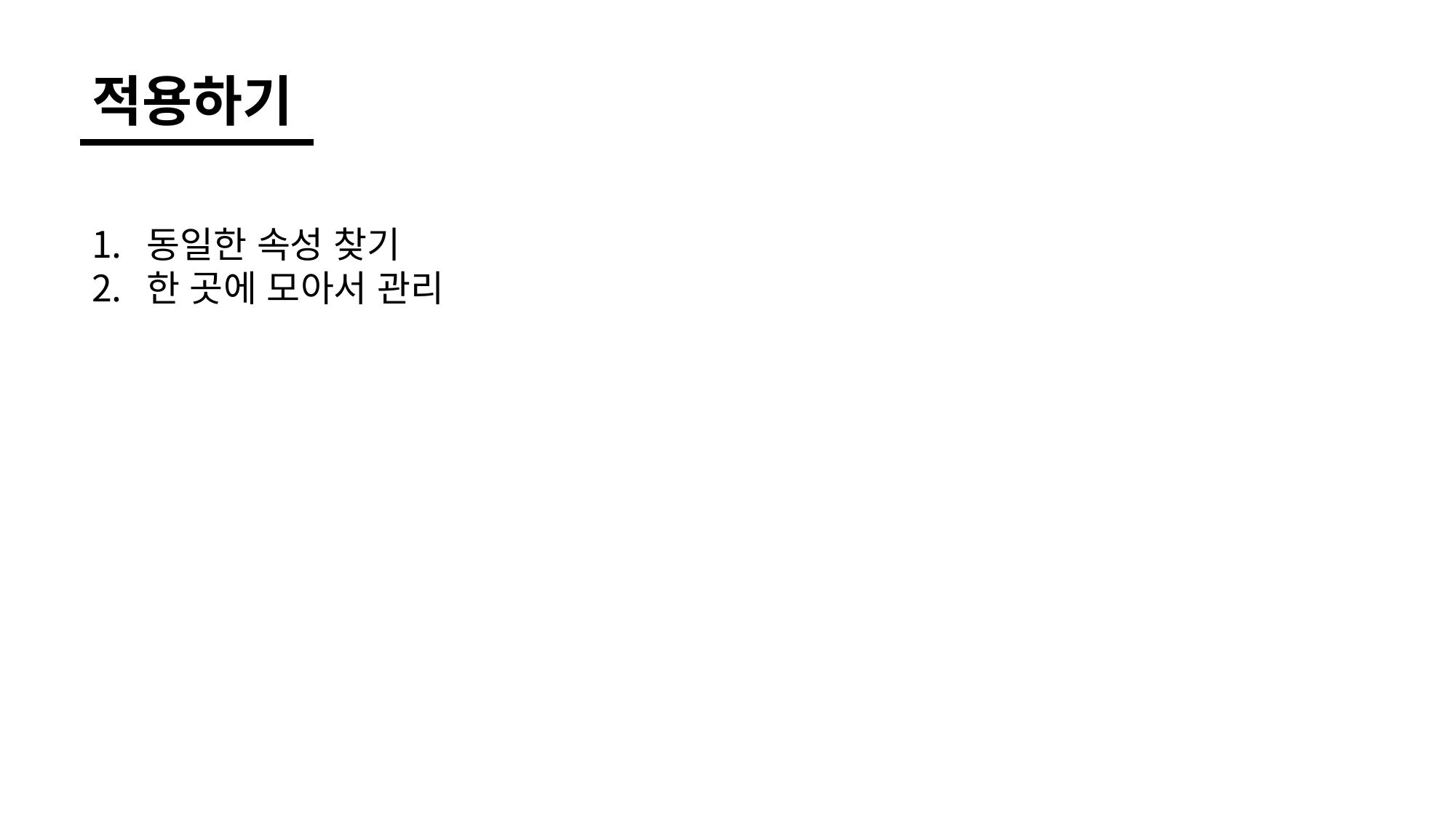

적용하기

동일한 속성 찾기
한 곳에 모아서 관리